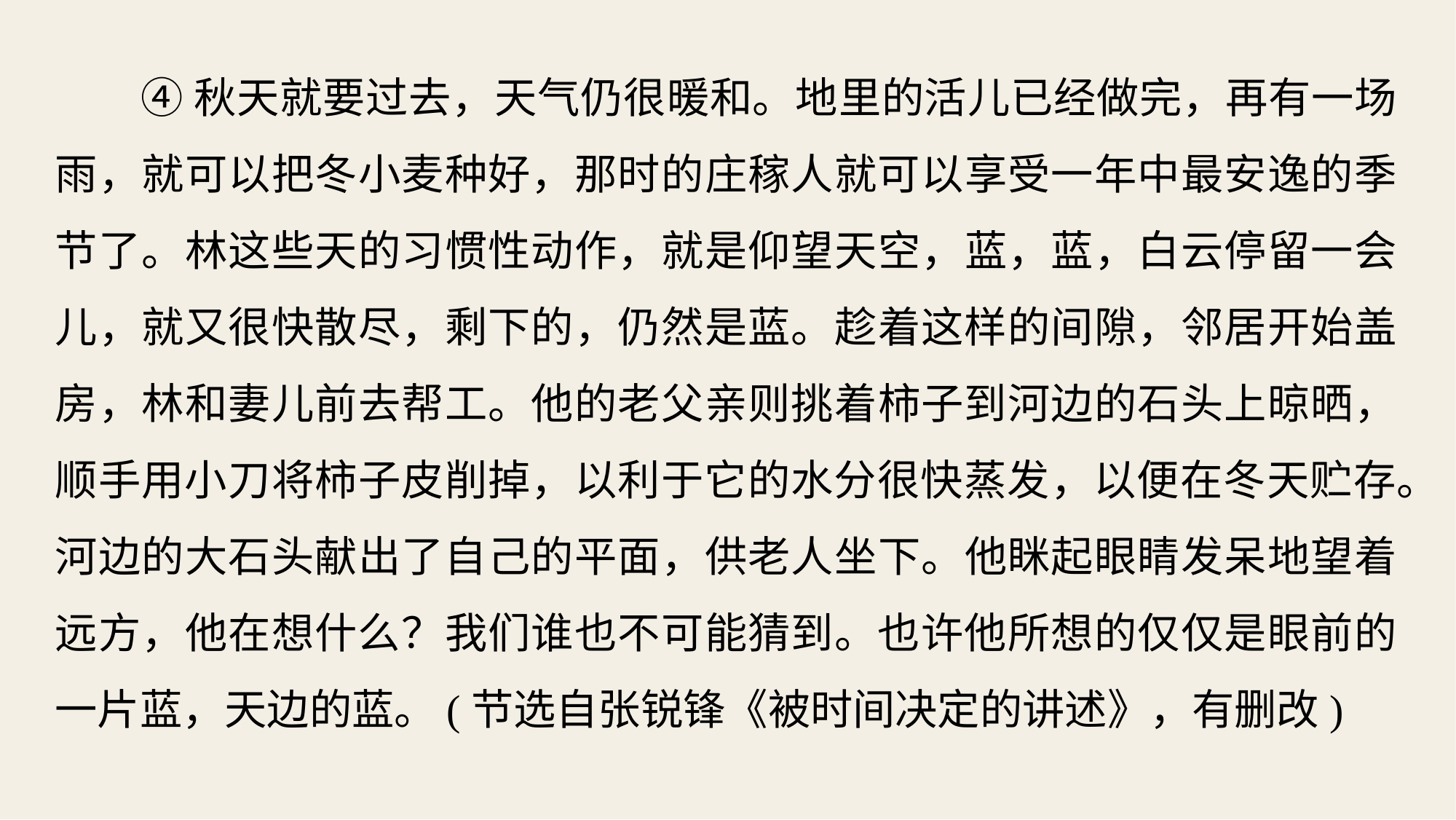

④秋天就要过去，天气仍很暖和。地里的活儿已经做完，再有一场雨，就可以把冬小麦种好，那时的庄稼人就可以享受一年中最安逸的季节了。林这些天的习惯性动作，就是仰望天空，蓝，蓝，白云停留一会儿，就又很快散尽，剩下的，仍然是蓝。趁着这样的间隙，邻居开始盖房，林和妻儿前去帮工。他的老父亲则挑着柿子到河边的石头上晾晒，顺手用小刀将柿子皮削掉，以利于它的水分很快蒸发，以便在冬天贮存。河边的大石头献出了自己的平面，供老人坐下。他眯起眼睛发呆地望着远方，他在想什么？我们谁也不可能猜到。也许他所想的仅仅是眼前的一片蓝，天边的蓝。(节选自张锐锋《被时间决定的讲述》，有删改)